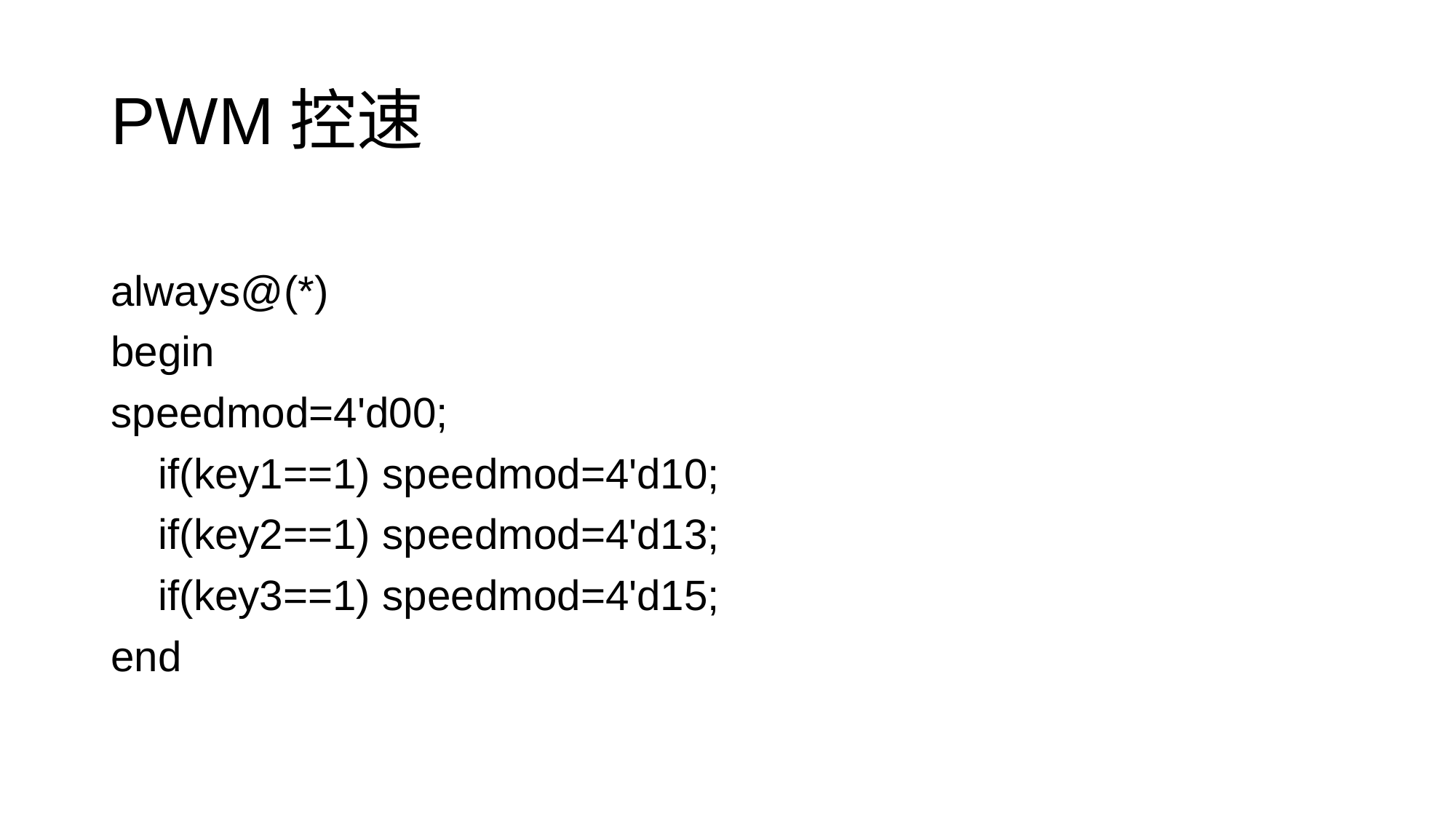

# PWM控速
always@(*)
begin
speedmod=4'd00;
    if(key1==1) speedmod=4'd10;
    if(key2==1) speedmod=4'd13;
    if(key3==1) speedmod=4'd15;
end